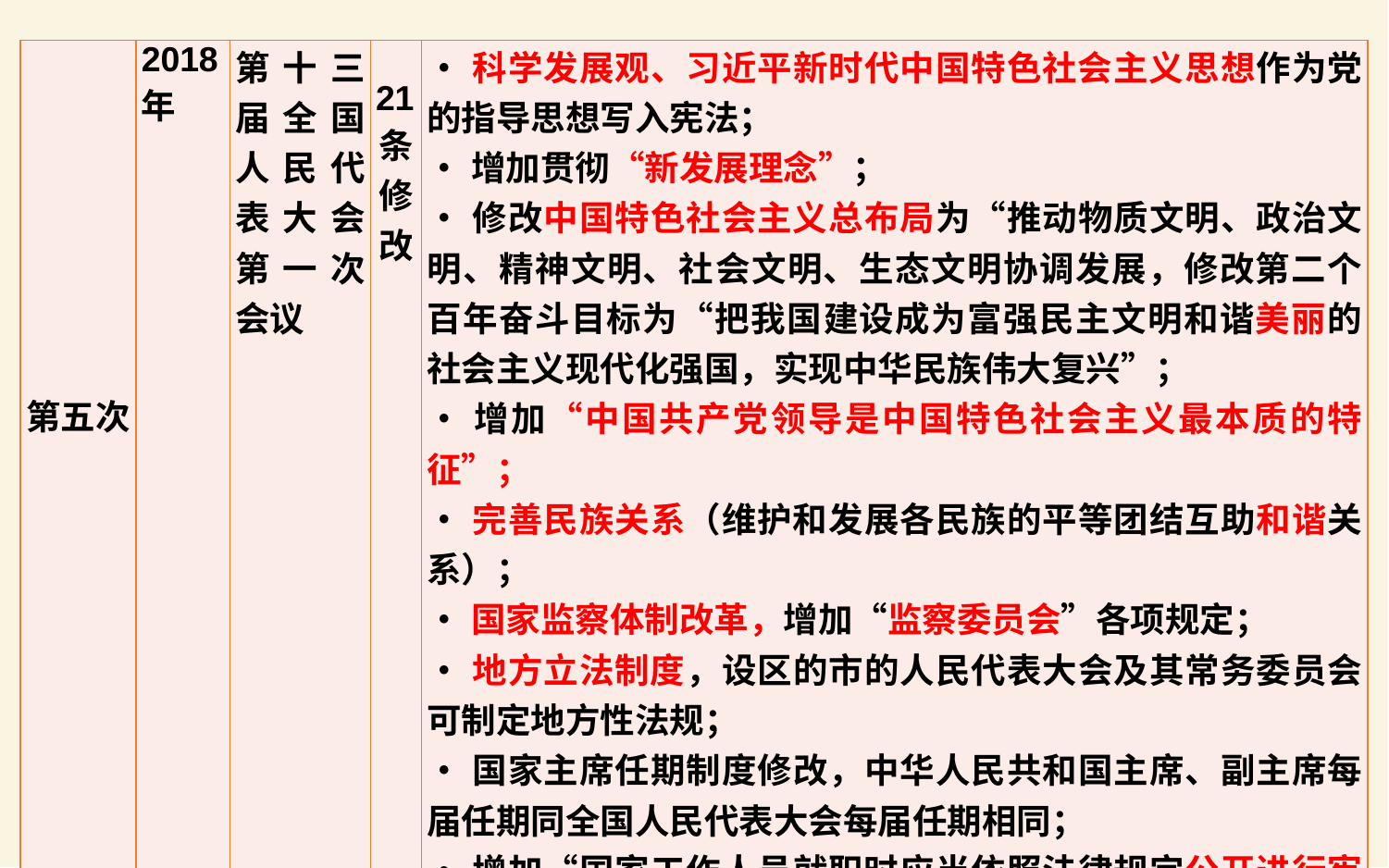

| 第五次 | 2018年 | 第十三届全国人民代表大会第一次会议 | 21条修改 | •科学发展观、习近平新时代中国特色社会主义思想作为党的指导思想写入宪法； •增加贯彻“新发展理念”； •修改中国特色社会主义总布局为“推动物质文明、政治文明、精神文明、社会文明、生态文明协调发展，修改第二个百年奋斗目标为“把我国建设成为富强民主文明和谐美丽的社会主义现代化强国，实现中华民族伟大复兴”； •增加“中国共产党领导是中国特色社会主义最本质的特征”； •完善民族关系（维护和发展各民族的平等团结互助和谐关系）； •国家监察体制改革，增加“监察委员会”各项规定； •地方立法制度，设区的市的人民代表大会及其常务委员会可制定地方性法规； •国家主席任期制度修改，中华人民共和国主席、副主席每届任期同全国人民代表大会每届任期相同； •增加“国家工作人员就职时应当依照法律规定公开进行宪法宣誓”； •充实和平外交政策，增加构建人类命运共同体。 |
| --- | --- | --- | --- | --- |